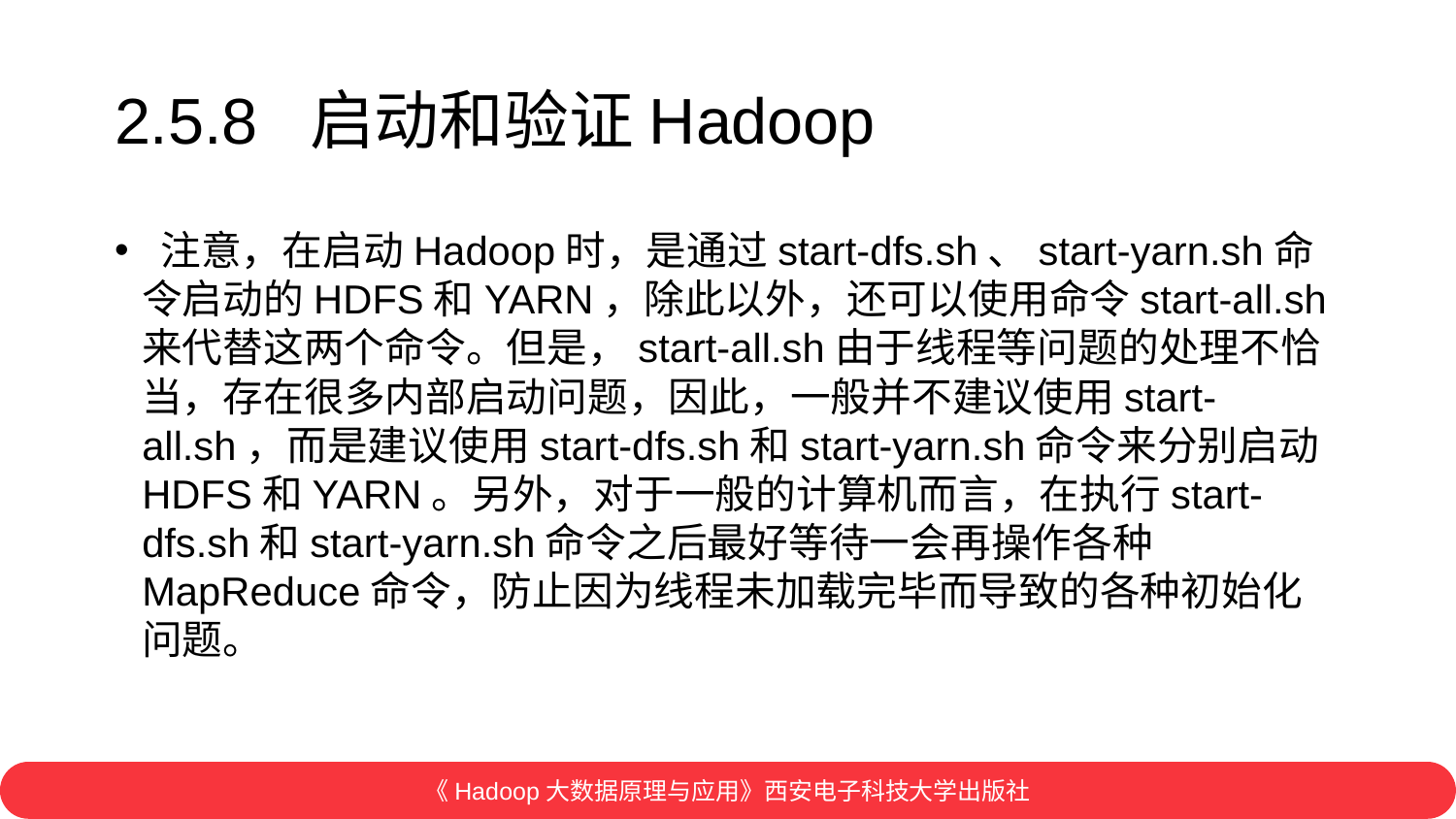

# 2.5.8  启动和验证Hadoop
 注意，在启动Hadoop时，是通过start-dfs.sh、start-yarn.sh命令启动的HDFS和YARN，除此以外，还可以使用命令start-all.sh来代替这两个命令。但是，start-all.sh由于线程等问题的处理不恰当，存在很多内部启动问题，因此，一般并不建议使用start-all.sh，而是建议使用start-dfs.sh和start-yarn.sh命令来分别启动HDFS和YARN。另外，对于一般的计算机而言，在执行start-dfs.sh和start-yarn.sh命令之后最好等待一会再操作各种MapReduce命令，防止因为线程未加载完毕而导致的各种初始化问题。